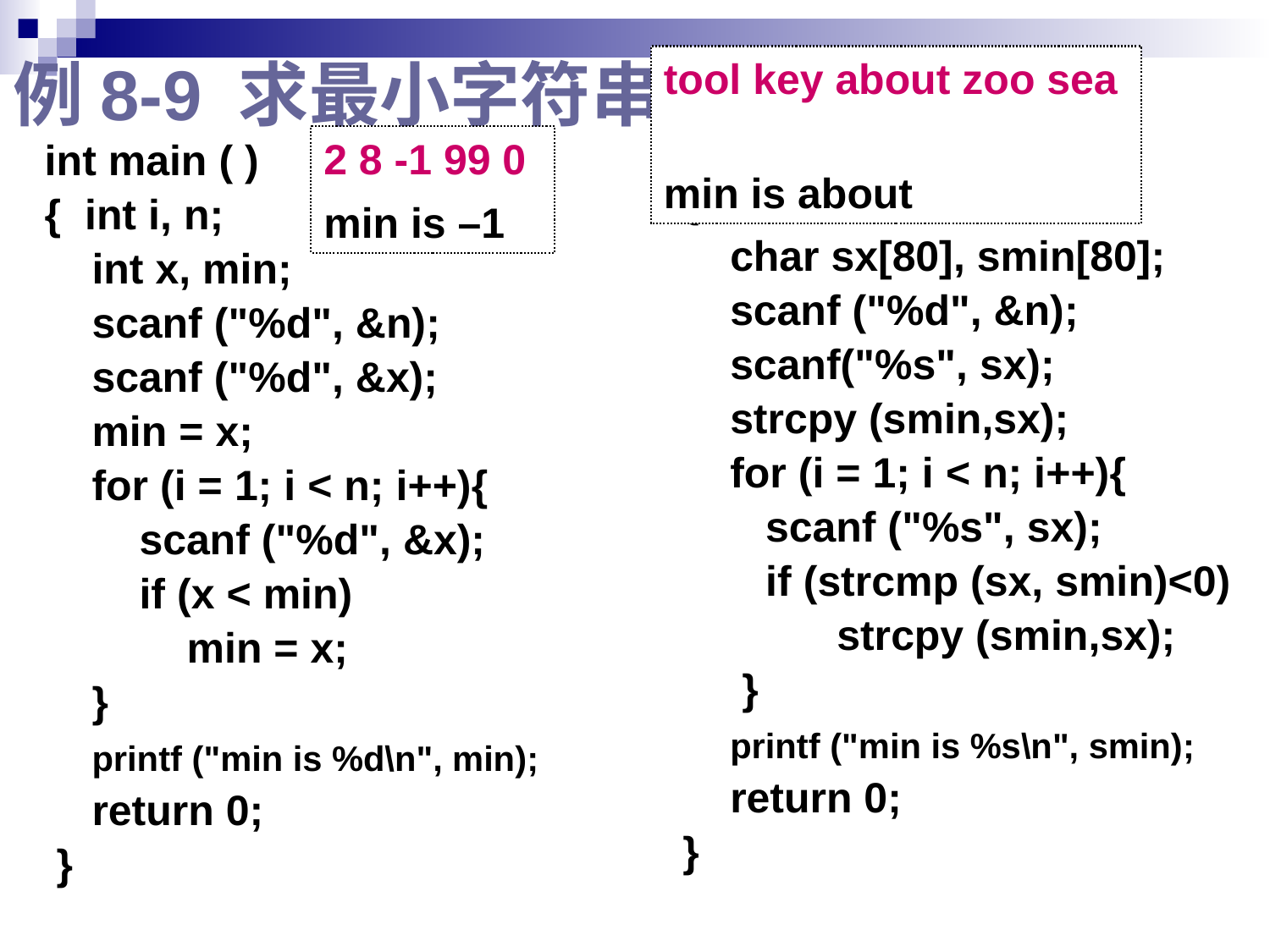

tool key about zoo sea
min is about
# 例8-9 求最小字符串
#include <string.h>
int main ( )
{   int i, n;
    char sx[80], smin[80];
    scanf ("%d", &n);
    scanf("%s", sx);
    strcpy (smin,sx);
    for (i = 1; i < n; i++){
       scanf ("%s", sx);
       if (strcmp (sx, smin)<0)
             strcpy (smin,sx);
     }
    printf ("min is %s\n", smin);
    return 0;
}
2 8 -1 99 0
min is –1
int main ( )
{  int i, n;
    int x, min;
    scanf ("%d", &n);
    scanf ("%d", &x);
    min = x;
    for (i = 1; i < n; i++){
        scanf ("%d", &x);
        if (x < min)
            min = x;
    }
    printf ("min is %d\n", min);
    return 0;
 }